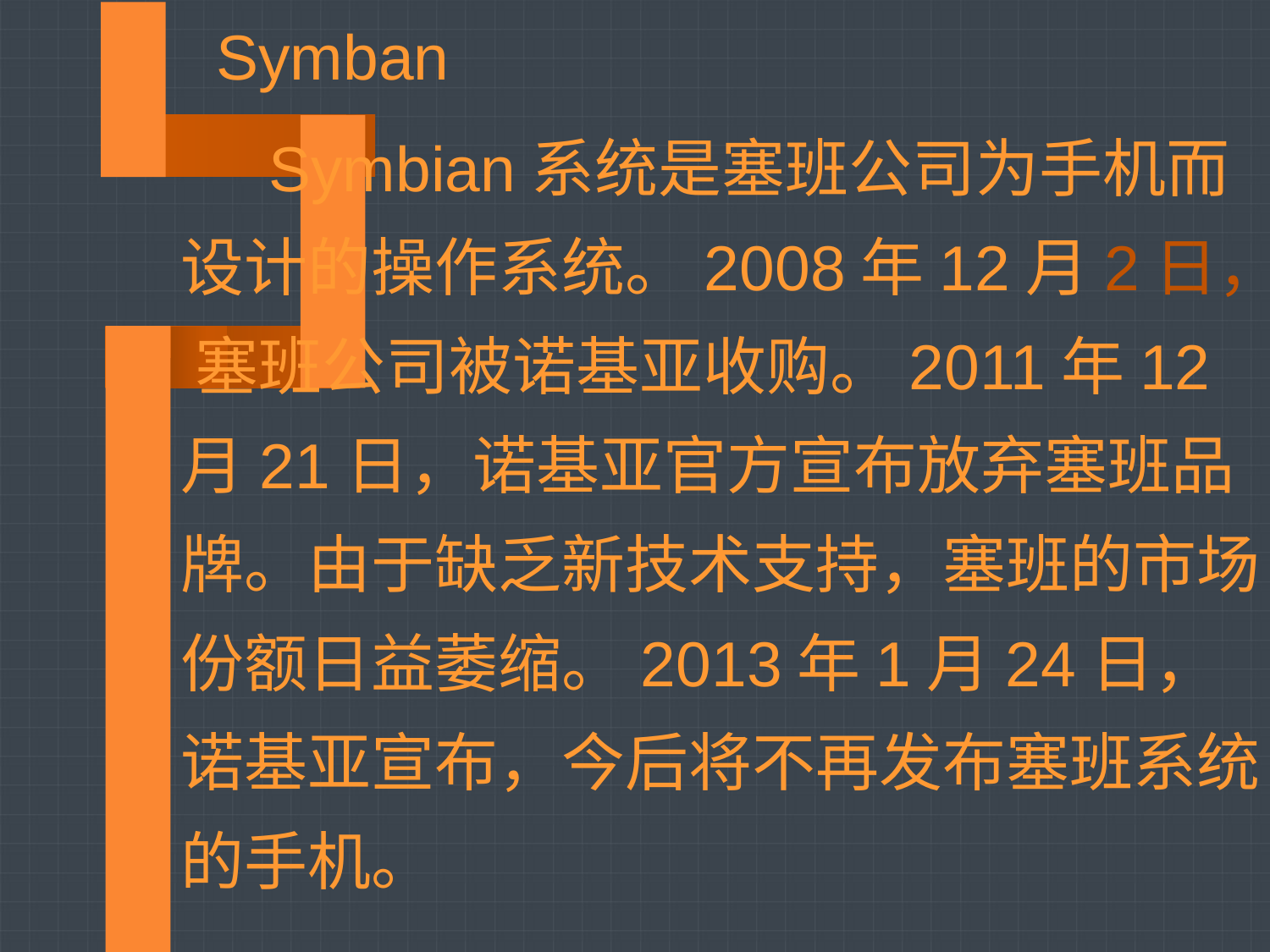

Symban
     Symbian系统是塞班公司为手机而  设计的操作系统。2008年12月2日， 塞班公司被诺基亚收购。2011年12月21日，诺基亚官方宣布放弃塞班品牌。由于缺乏新技术支持，塞班的市场份额日益萎缩。2013年1月24日，诺基亚宣布，今后将不再发布塞班系统的手机。